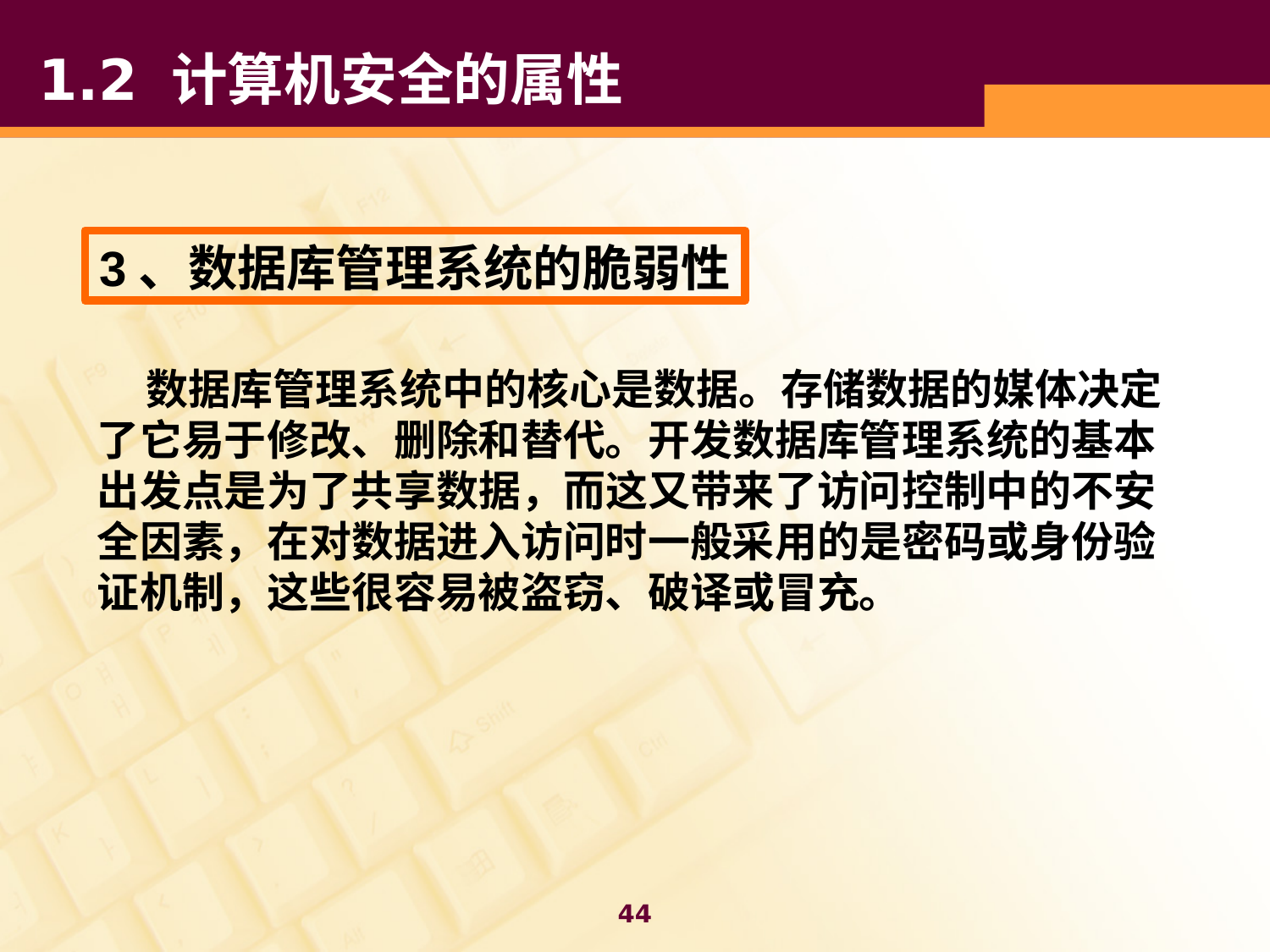

# 1.2 计算机安全的属性

3、数据库管理系统的脆弱性
    数据库管理系统中的核心是数据。存储数据的媒体决定了它易于修改、删除和替代。开发数据库管理系统的基本出发点是为了共享数据，而这又带来了访问控制中的不安全因素，在对数据进入访问时一般采用的是密码或身份验证机制，这些很容易被盗窃、破译或冒充。